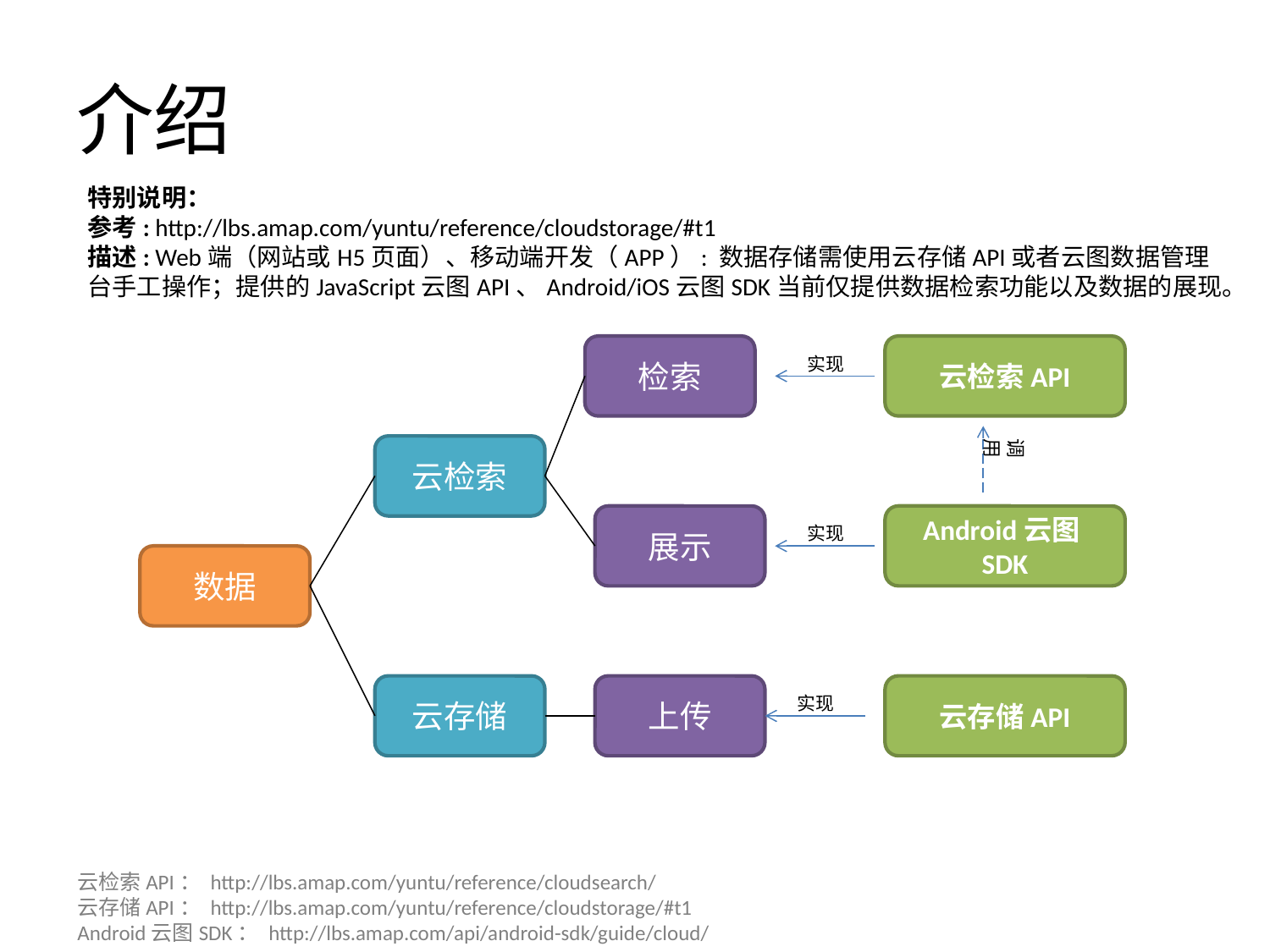

# 介绍
特别说明：
参考: http://lbs.amap.com/yuntu/reference/cloudstorage/#t1
描述: Web端（网站或H5页面）、移动端开发（APP）: 数据存储需使用云存储API或者云图数据管理台手工操作；提供的JavaScript云图API、Android/iOS云图SDK当前仅提供数据检索功能以及数据的展现。
检索
云检索API
实现
调用
云检索
展示
Android云图SDK
实现
数据
云存储
上传
云存储API
实现
云检索API： http://lbs.amap.com/yuntu/reference/cloudsearch/
云存储API： http://lbs.amap.com/yuntu/reference/cloudstorage/#t1
Android云图SDK： http://lbs.amap.com/api/android-sdk/guide/cloud/